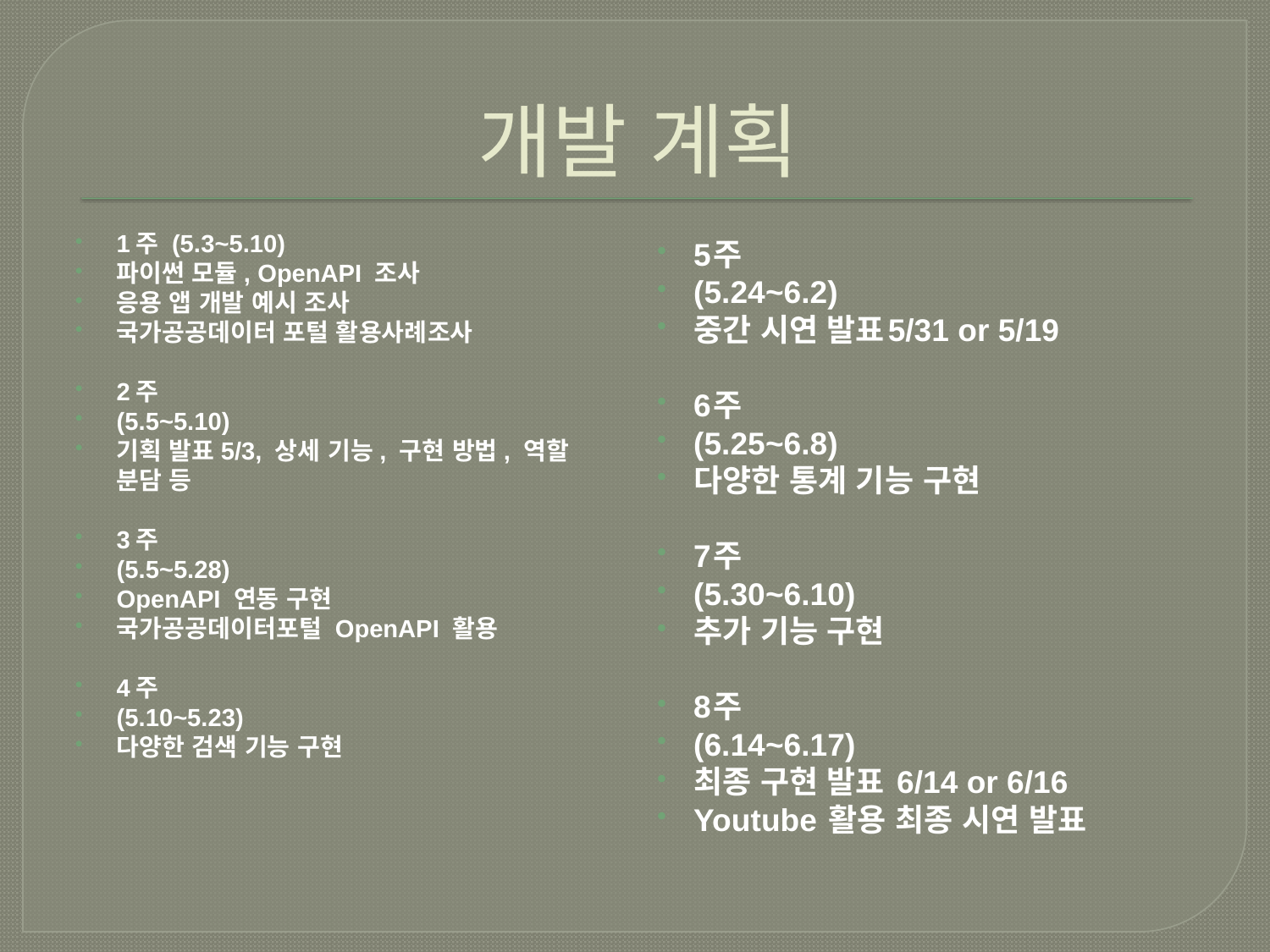

# 개발 계획
1주 (5.3~5.10)
파이썬 모듈, OpenAPI 조사
응용 앱 개발 예시 조사
국가공공데이터 포털 활용사례조사

2주
(5.5~5.10)
기획 발표5/3, 상세 기능, 구현 방법, 역할 분담 등

3주
(5.5~5.28)
OpenAPI 연동 구현
국가공공데이터포털 OpenAPI 활용

4주
(5.10~5.23)
다양한 검색 기능 구현
5주
(5.24~6.2)
중간 시연 발표5/31 or 5/19

6주
(5.25~6.8)
다양한 통계 기능 구현

7주
(5.30~6.10)
추가 기능 구현

8주
(6.14~6.17)
최종 구현 발표 6/14 or 6/16
Youtube 활용 최종 시연 발표